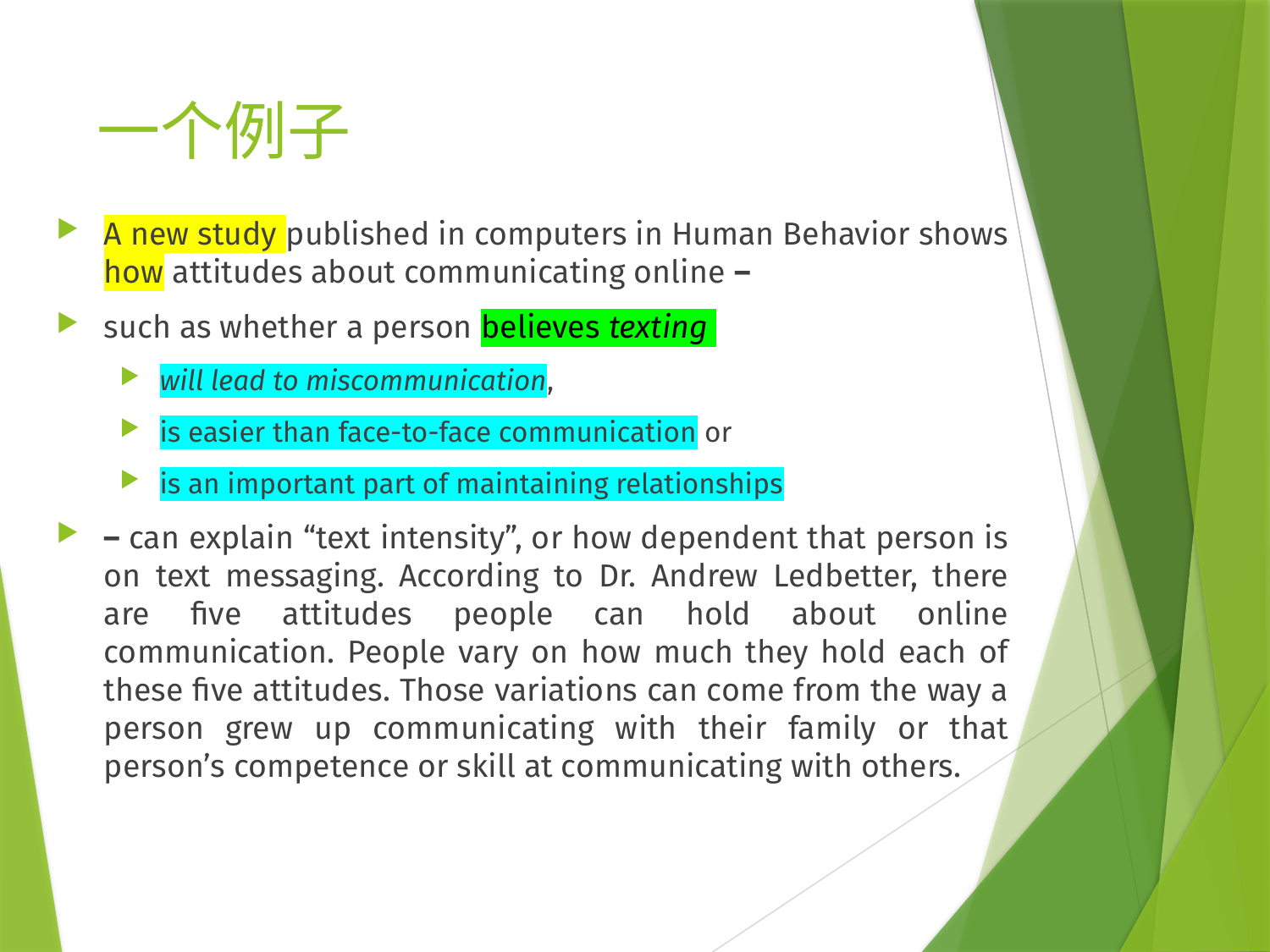

# 一个例子
A new study published in computers in Human Behavior shows how attitudes about communicating online –
such as whether a person believes texting
will lead to miscommunication,
is easier than face-to-face communication or
is an important part of maintaining relationships
– can explain “text intensity”, or how dependent that person is on text messaging. According to Dr. Andrew Ledbetter, there are five attitudes people can hold about online communication. People vary on how much they hold each of these five attitudes. Those variations can come from the way a person grew up communicating with their family or that person’s competence or skill at communicating with others.